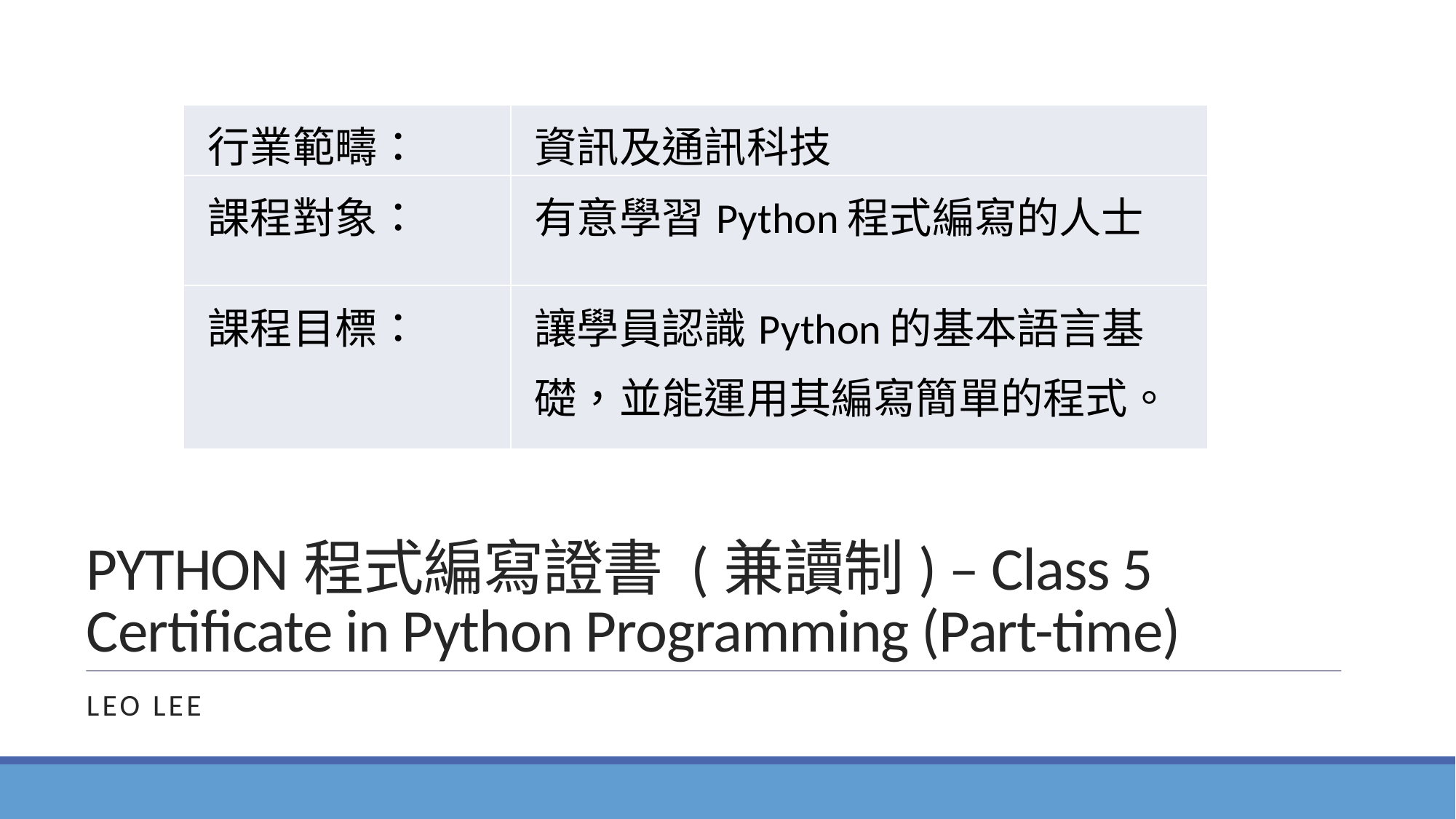

| 行業範疇： | 資訊及通訊科技 |
| --- | --- |
| 課程對象： | 有意學習Python程式編寫的人士 |
| 課程目標： | 讓學員認識Python的基本語言基礎，並能運用其編寫簡單的程式。 |
# PYTHON程式編寫證書 (兼讀制) – Class 5 Certificate in Python Programming (Part-time)
Leo Lee